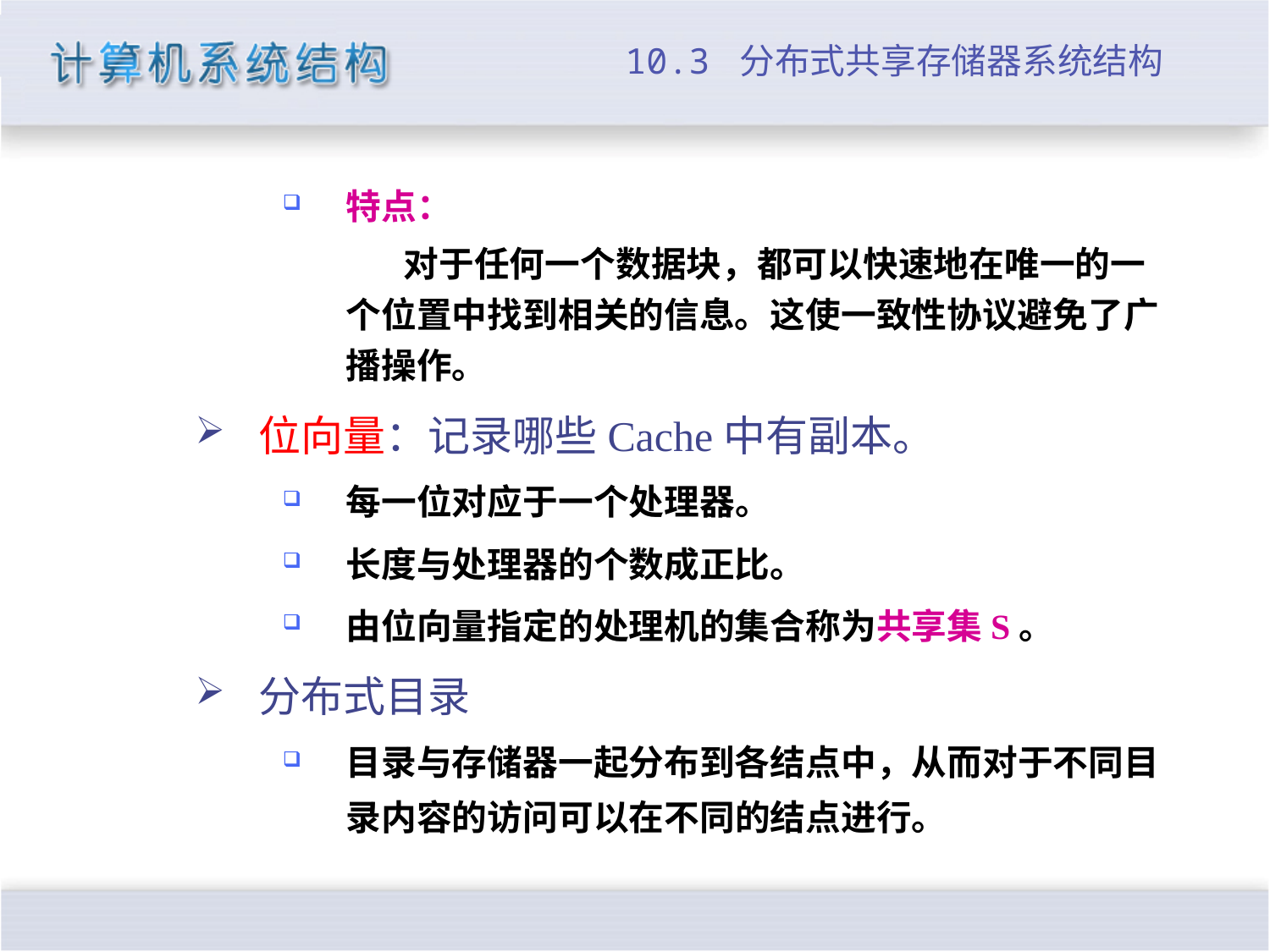

# 10.3 分布式共享存储器系统结构
特点：
              对于任何一个数据块，都可以快速地在唯一的一个位置中找到相关的信息。这使一致性协议避免了广播操作。
位向量：记录哪些Cache中有副本。
每一位对应于一个处理器。
长度与处理器的个数成正比。
由位向量指定的处理机的集合称为共享集S。
分布式目录
目录与存储器一起分布到各结点中，从而对于不同目录内容的访问可以在不同的结点进行。